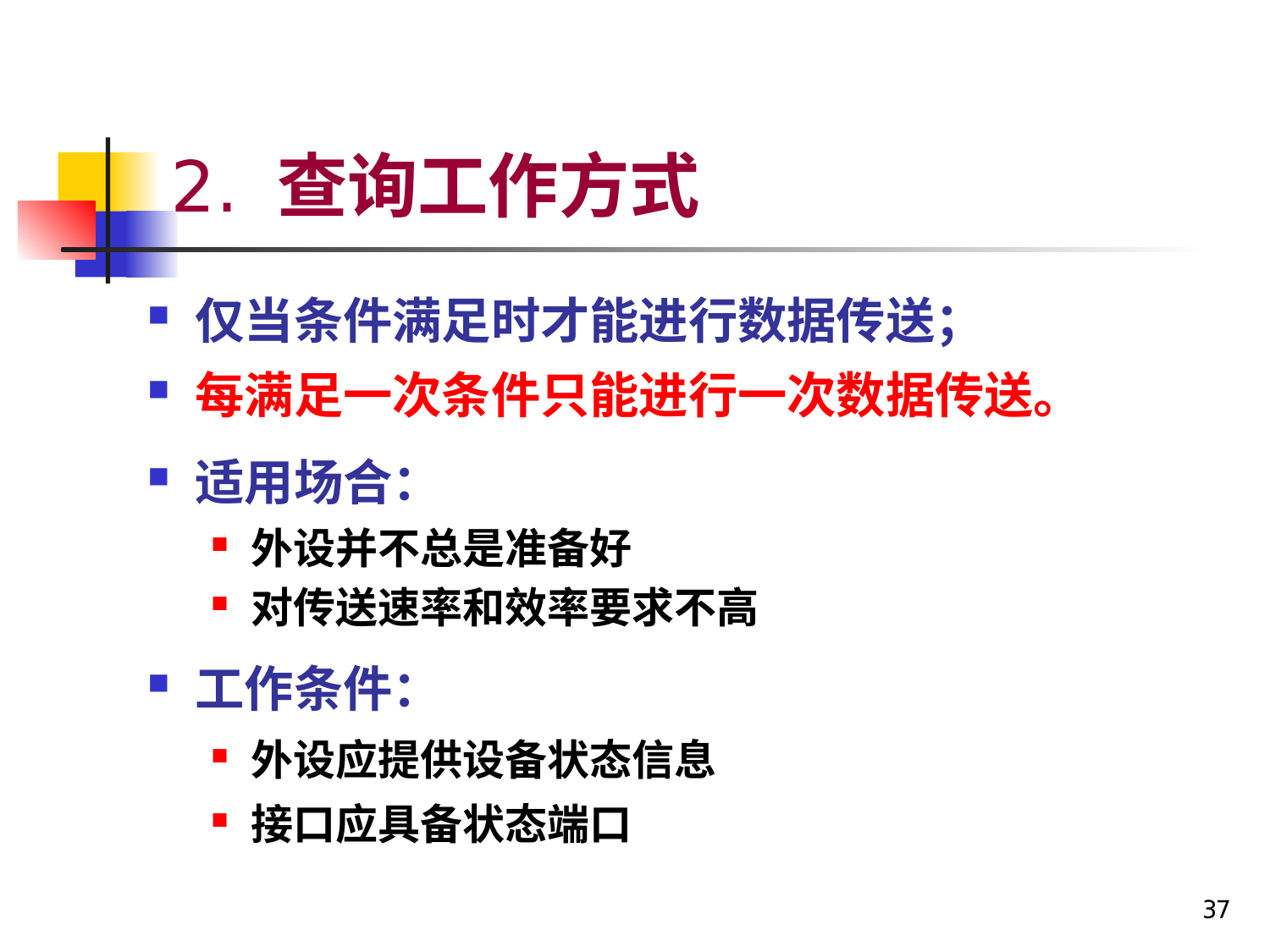

# 2. 查询工作方式
仅当条件满足时才能进行数据传送；
每满足一次条件只能进行一次数据传送。
适用场合：
外设并不总是准备好
对传送速率和效率要求不高
工作条件：
外设应提供设备状态信息
接口应具备状态端口
37